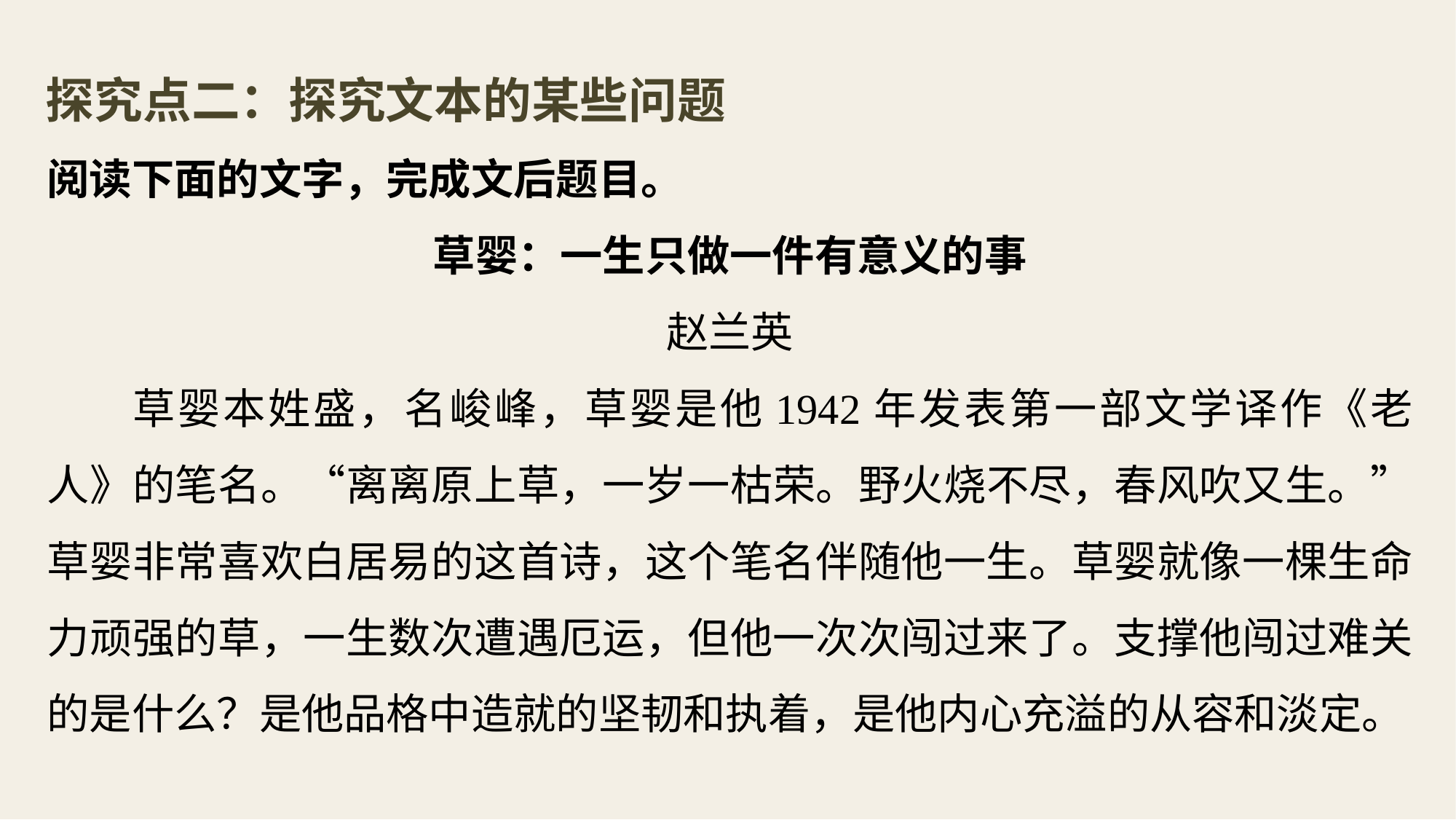

探究点二：探究文本的某些问题
阅读下面的文字，完成文后题目。
草婴：一生只做一件有意义的事
赵兰英
草婴本姓盛，名峻峰，草婴是他1942年发表第一部文学译作《老人》的笔名。“离离原上草，一岁一枯荣。野火烧不尽，春风吹又生。”草婴非常喜欢白居易的这首诗，这个笔名伴随他一生。草婴就像一棵生命力顽强的草，一生数次遭遇厄运，但他一次次闯过来了。支撑他闯过难关的是什么？是他品格中造就的坚韧和执着，是他内心充溢的从容和淡定。